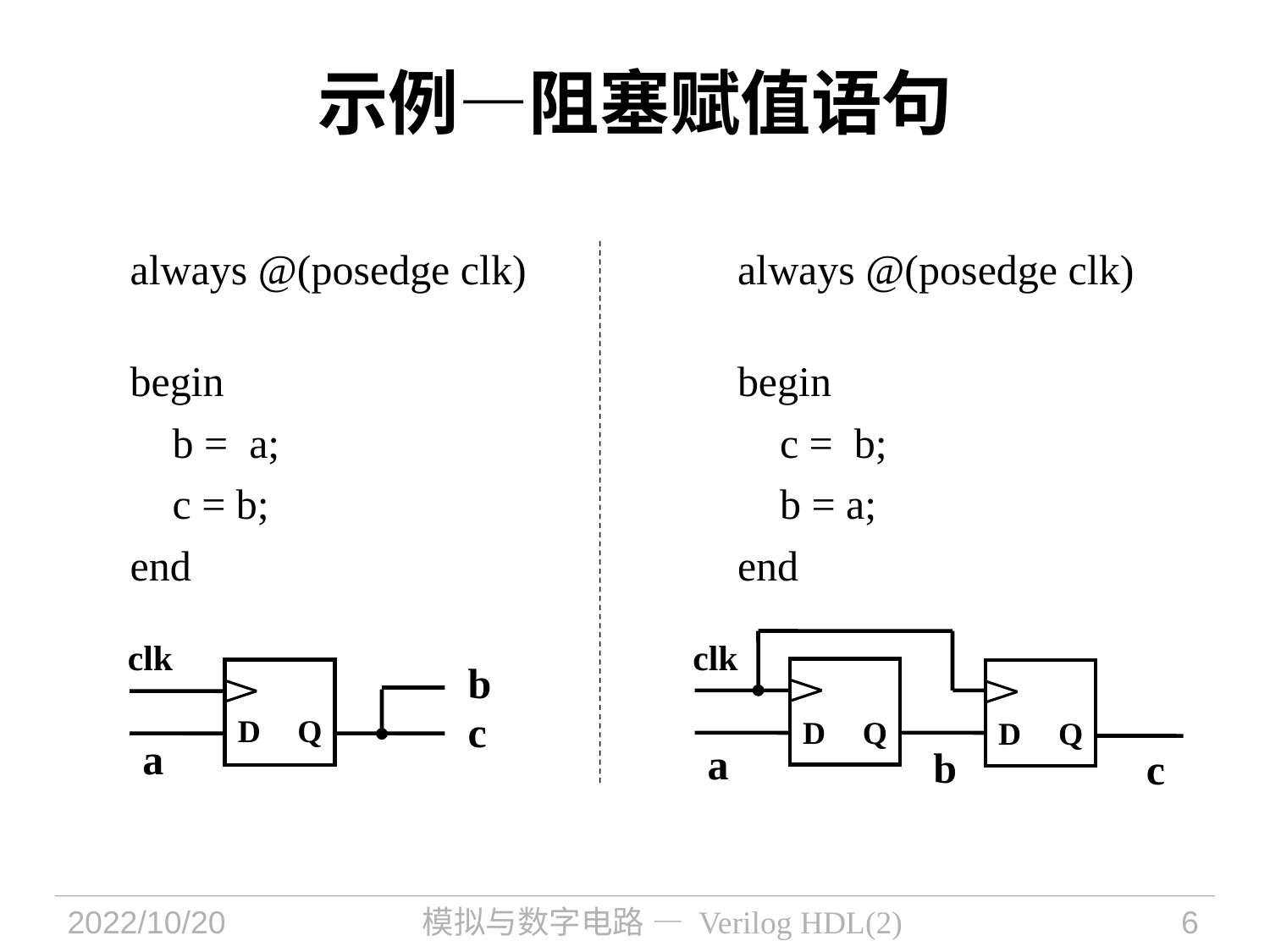

示例—阻塞赋值语句
always @(posedge clk)
begin
    b =  a;
    c = b;
end
always @(posedge clk)
begin
    c =  b;
    b = a;
end

clk

D
Q
D
Q
a

b

c
clk
b

c
D
Q
a

2022/10/20
模拟与数字电路 — Verilog HDL(2)
6